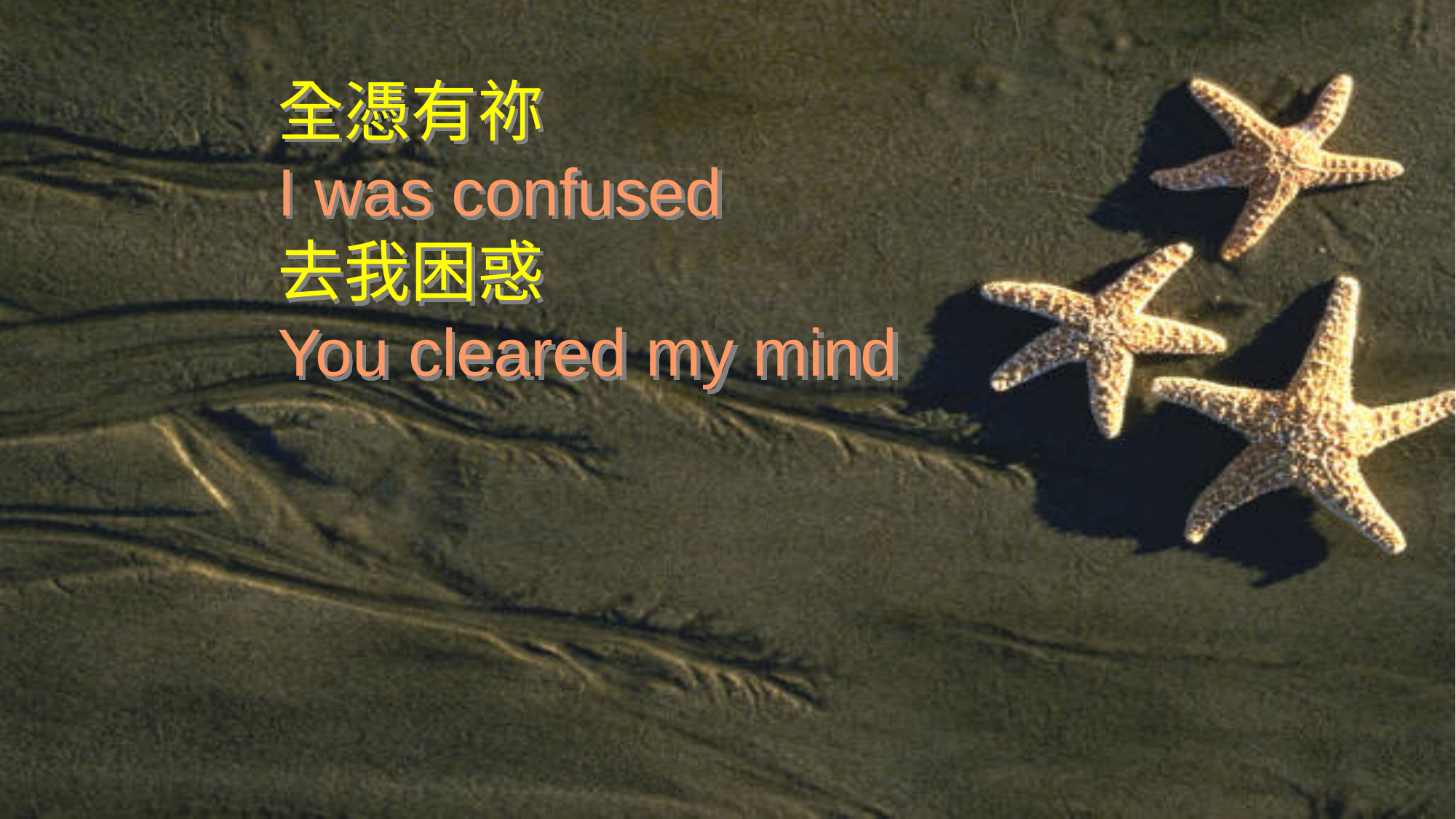

全憑有祢
I was confused
去我困惑
You cleared my mind